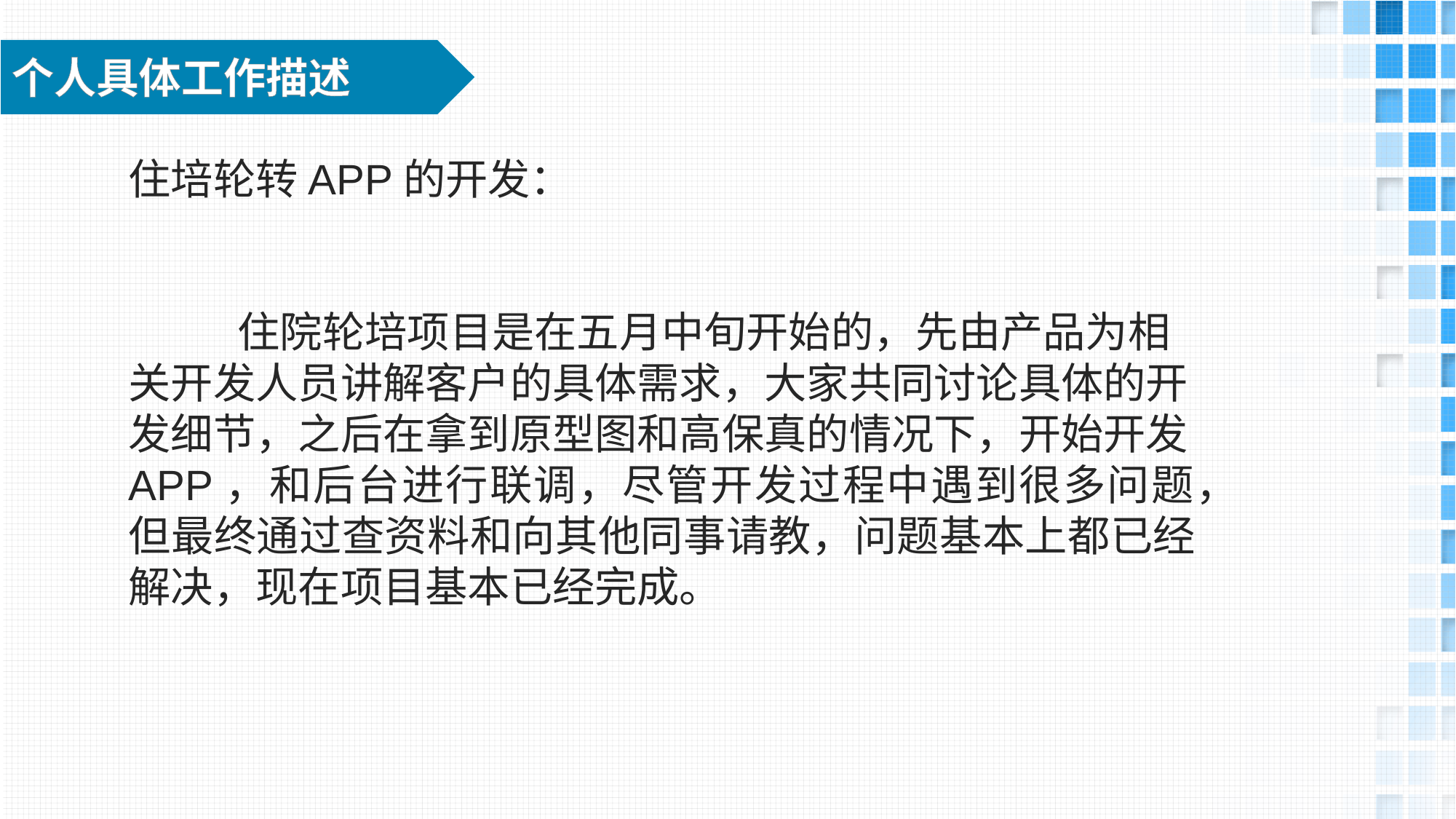

个人具体工作描述
住培轮转APP的开发：

	住院轮培项目是在五月中旬开始的，先由产品为相
关开发人员讲解客户的具体需求，大家共同讨论具体的开
发细节，之后在拿到原型图和高保真的情况下，开始开发APP，和后台进行联调，尽管开发过程中遇到很多问题，但最终通过查资料和向其他同事请教，问题基本上都已经解决，现在项目基本已经完成。